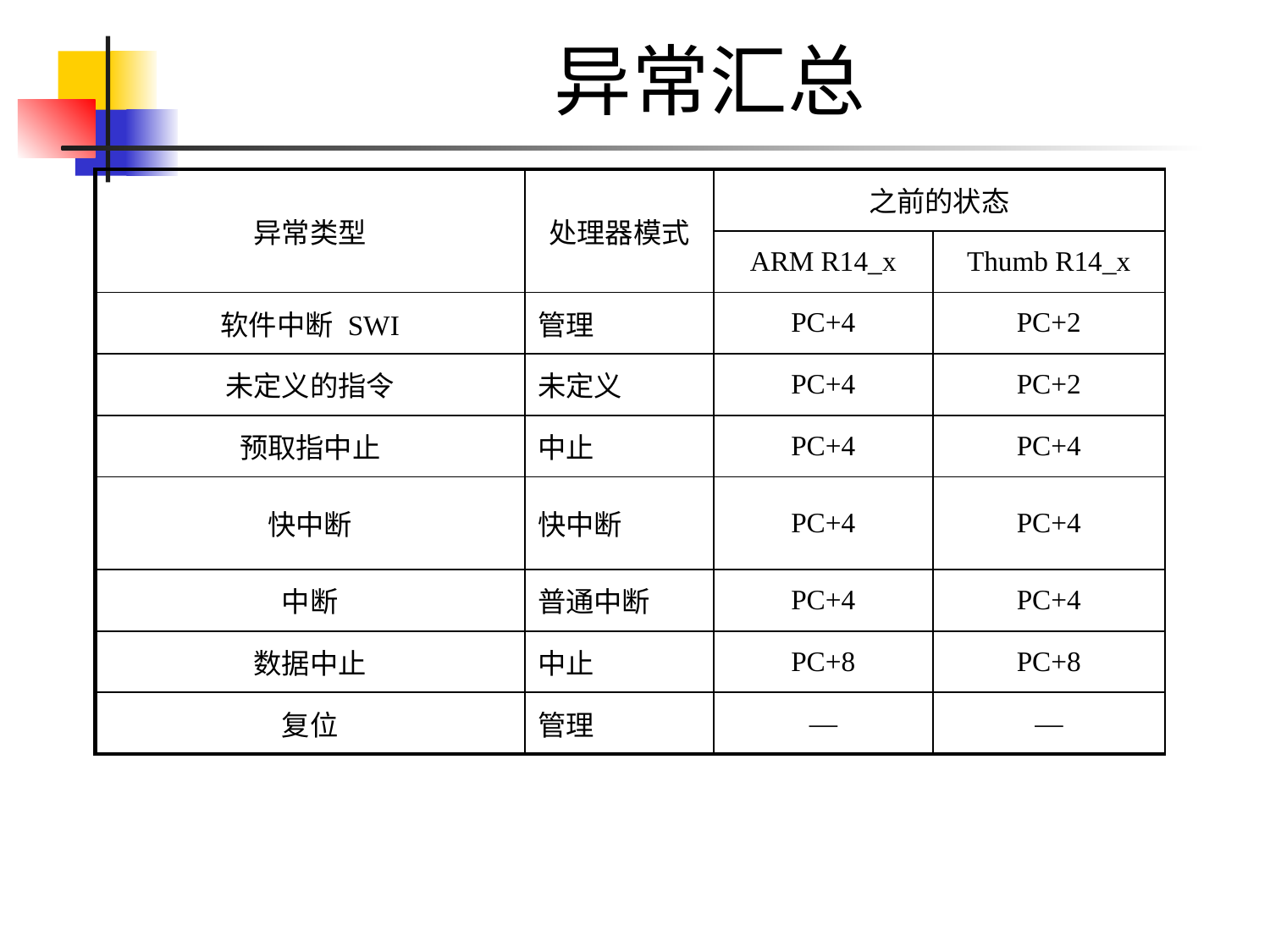

异常汇总
| 异常类型 | 处理器模式 | 之前的状态 |  |
| --- | --- | --- | --- |
|  |  | ARM R14\_x | Thumb R14\_x |
| 软件中断 SWI | 管理 | PC+4 | PC+2 |
| 未定义的指令 | 未定义 | PC+4 | PC+2 |
| 预取指中止 | 中止 | PC+4 | PC+4 |
| 快中断 | 快中断 | PC+4 | PC+4 |
| 中断 | 普通中断 | PC+4 | PC+4 |
| 数据中止 | 中止 | PC+8 | PC+8 |
| 复位 | 管理 | — | — |